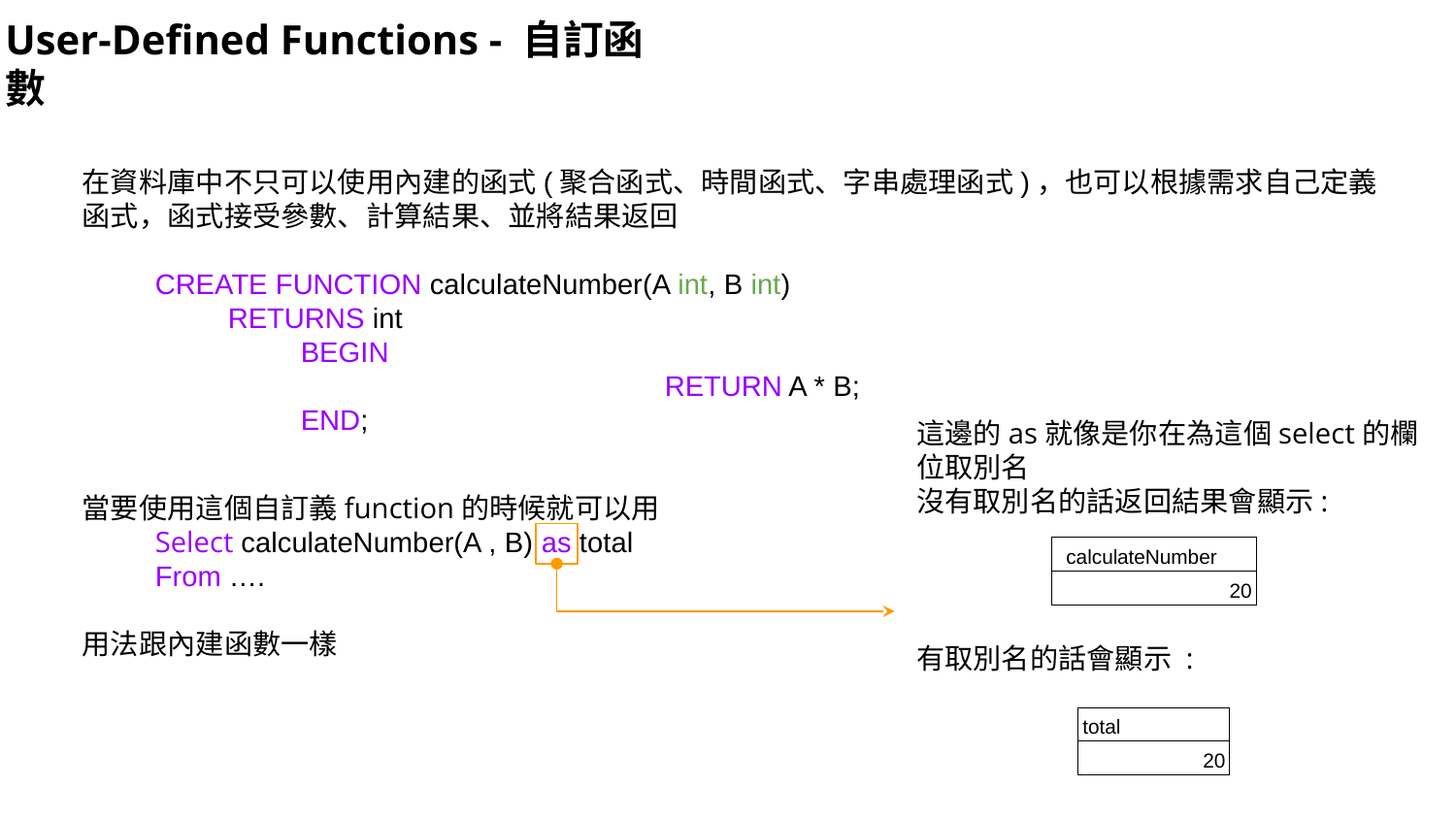

User-Defined Functions - 自訂函數
在資料庫中不只可以使用內建的函式(聚合函式、時間函式、字串處理函式)，也可以根據需求自己定義函式，函式接受參數、計算結果、並將結果返回

CREATE FUNCTION calculateNumber(A int, B int)
RETURNS int
BEGIN
  				RETURN A * B;
END;
這邊的as就像是你在為這個select的欄位取別名
沒有取別名的話返回結果會顯示:
當要使用這個自訂義function的時候就可以用
Select calculateNumber(A , B) as total
From ….

用法跟內建函數一樣

| calculateNumber |
| --- |
| 20 |
有取別名的話會顯示 :
| total |
| --- |
| 20 |